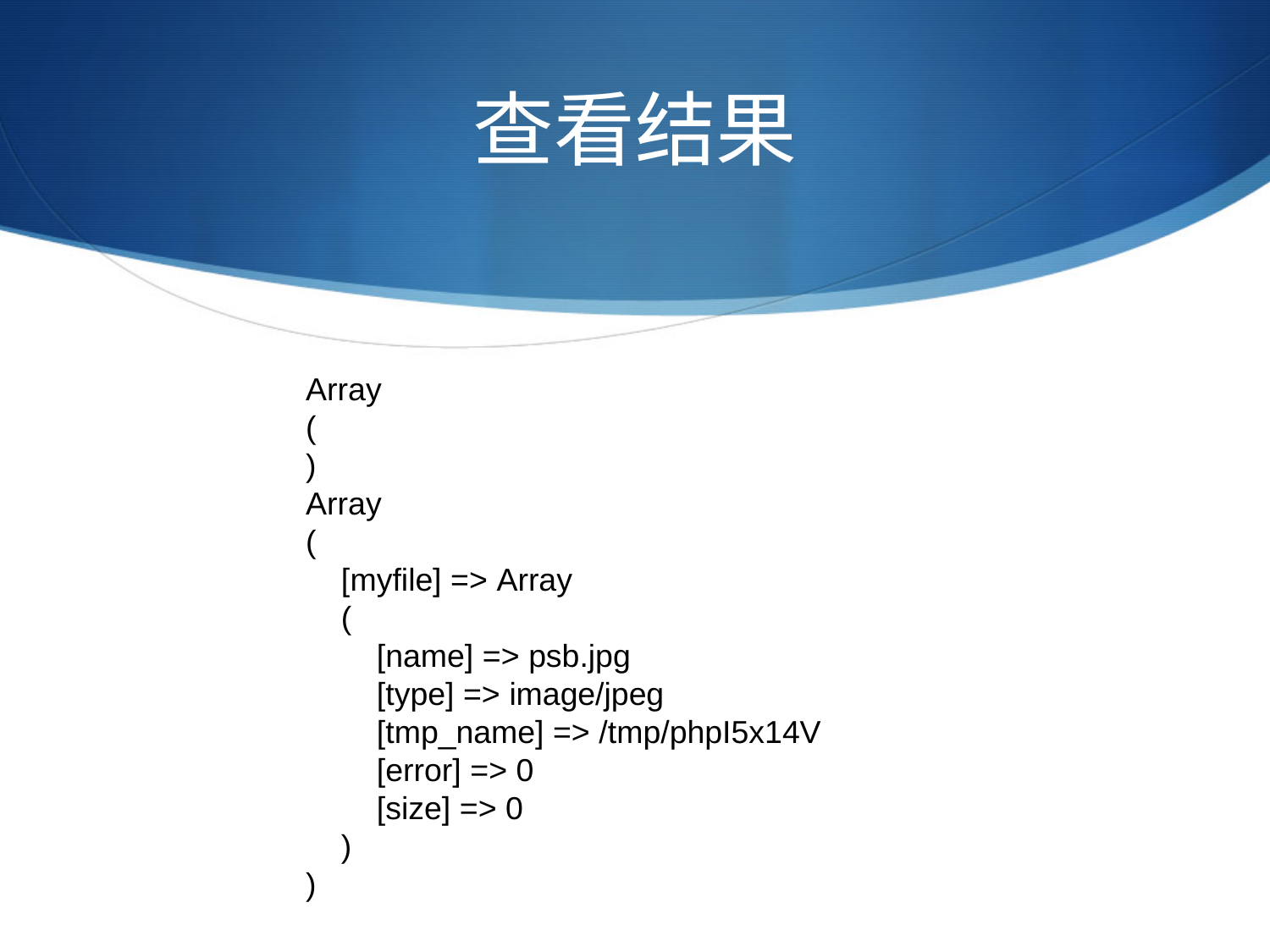

# 查看结果
Array
(
)
Array
(
    [myfile] => Array
    (
        [name] => psb.jpg
        [type] => image/jpeg
        [tmp_name] => /tmp/phpI5x14V
        [error] => 0
        [size] => 0
    )
)